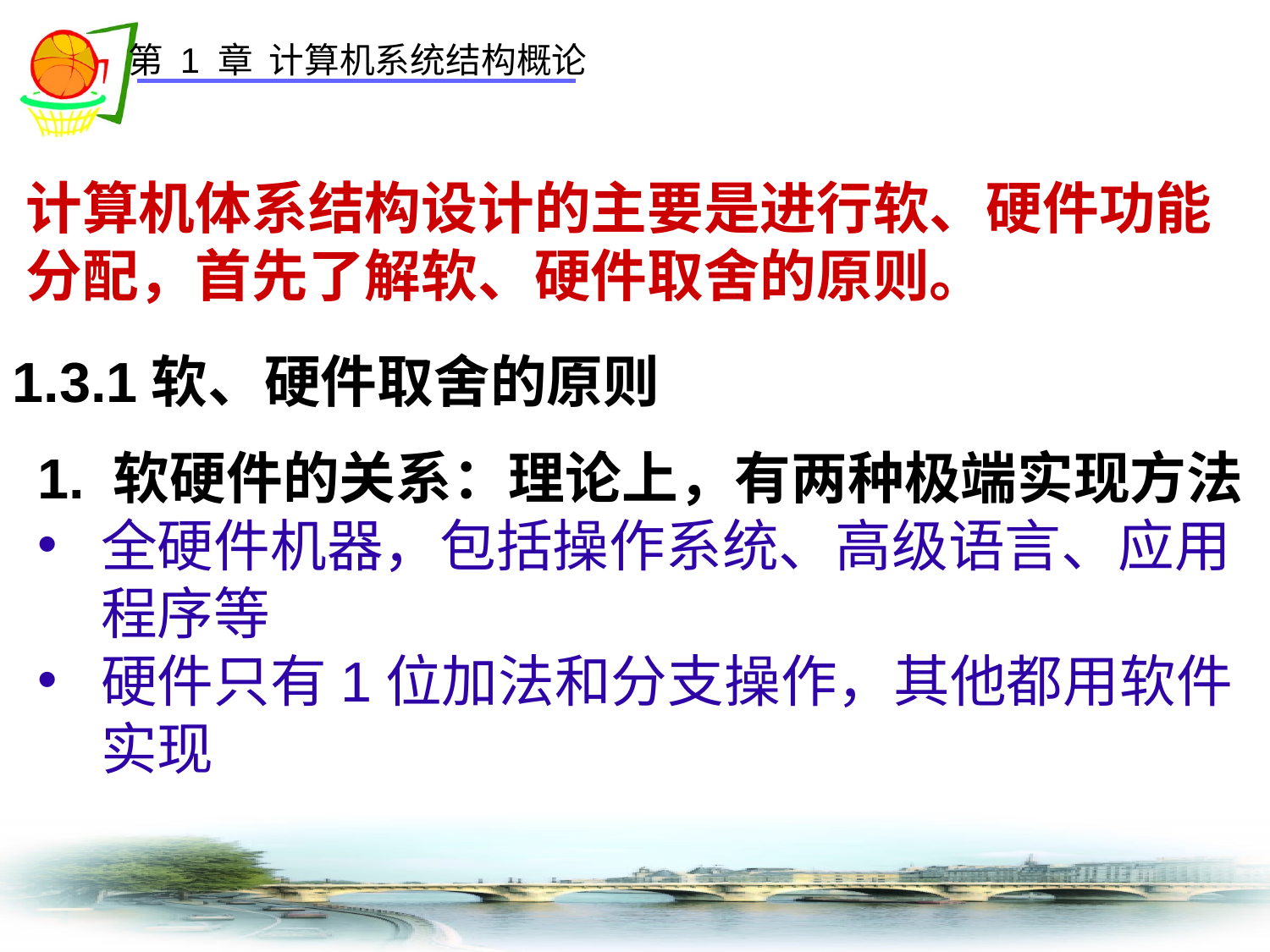

计算机体系结构设计的主要是进行软、硬件功能分配，首先了解软、硬件取舍的原则。
1.3.1软、硬件取舍的原则
1. 软硬件的关系：理论上，有两种极端实现方法
全硬件机器，包括操作系统、高级语言、应用程序等
硬件只有1位加法和分支操作，其他都用软件实现